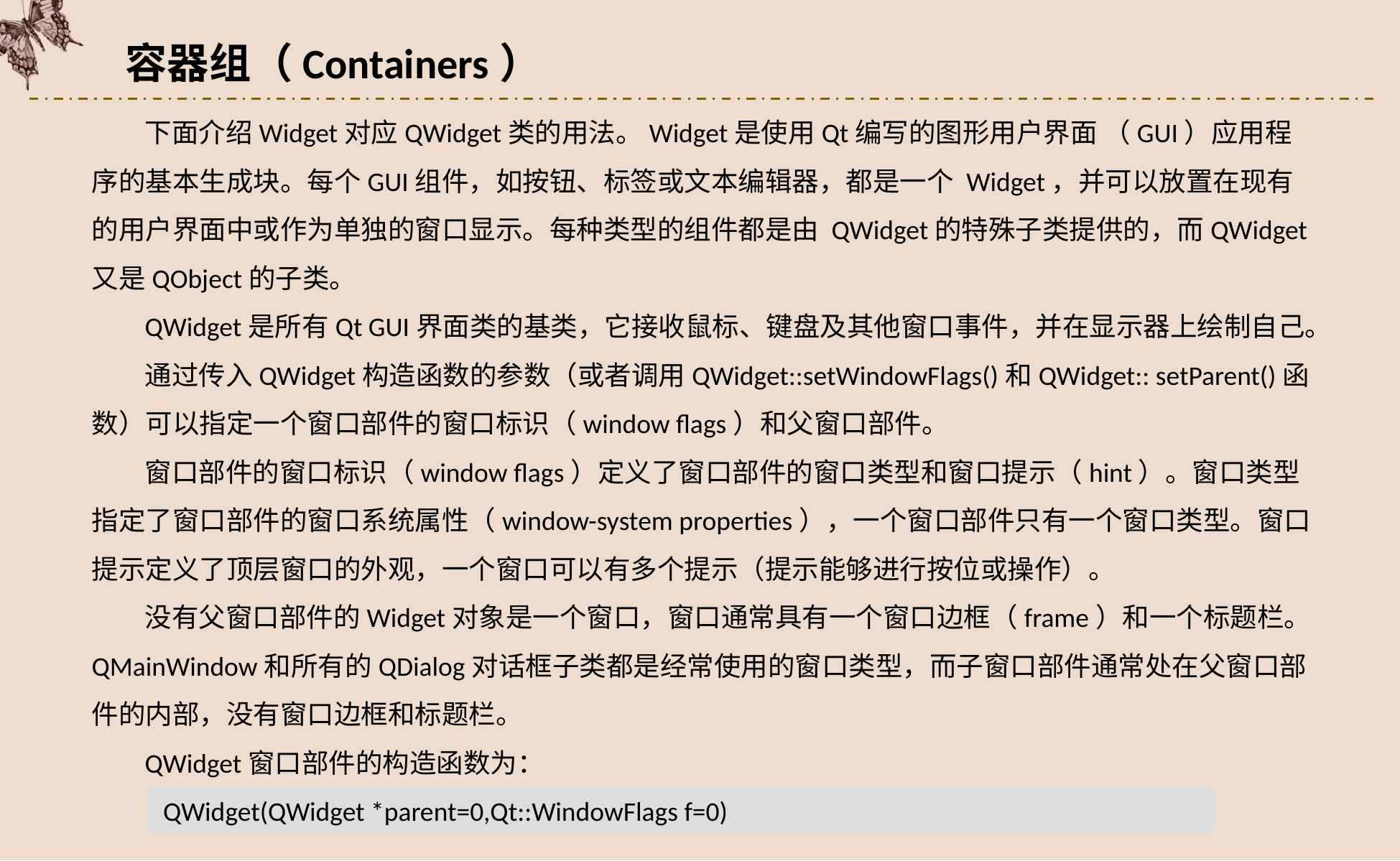

容器组（Containers）
下面介绍Widget对应QWidget类的用法。Widget是使用Qt编写的图形用户界面 （GUI）应用程序的基本生成块。每个GUI组件，如按钮、标签或文本编辑器，都是一个 Widget，并可以放置在现有的用户界面中或作为单独的窗口显示。每种类型的组件都是由 QWidget的特殊子类提供的，而QWidget又是QObject的子类。
QWidget是所有Qt GUI界面类的基类，它接收鼠标、键盘及其他窗口事件，并在显示器上绘制自己。
通过传入QWidget构造函数的参数（或者调用QWidget::setWindowFlags()和QWidget:: setParent()函数）可以指定一个窗口部件的窗口标识（window flags）和父窗口部件。
窗口部件的窗口标识（window flags）定义了窗口部件的窗口类型和窗口提示（hint）。窗口类型指定了窗口部件的窗口系统属性（window-system properties），一个窗口部件只有一个窗口类型。窗口提示定义了顶层窗口的外观，一个窗口可以有多个提示（提示能够进行按位或操作）。
没有父窗口部件的Widget对象是一个窗口，窗口通常具有一个窗口边框（frame）和一个标题栏。QMainWindow和所有的QDialog对话框子类都是经常使用的窗口类型，而子窗口部件通常处在父窗口部件的内部，没有窗口边框和标题栏。
QWidget窗口部件的构造函数为：
   QWidget(QWidget *parent=0,Qt::WindowFlags f=0)